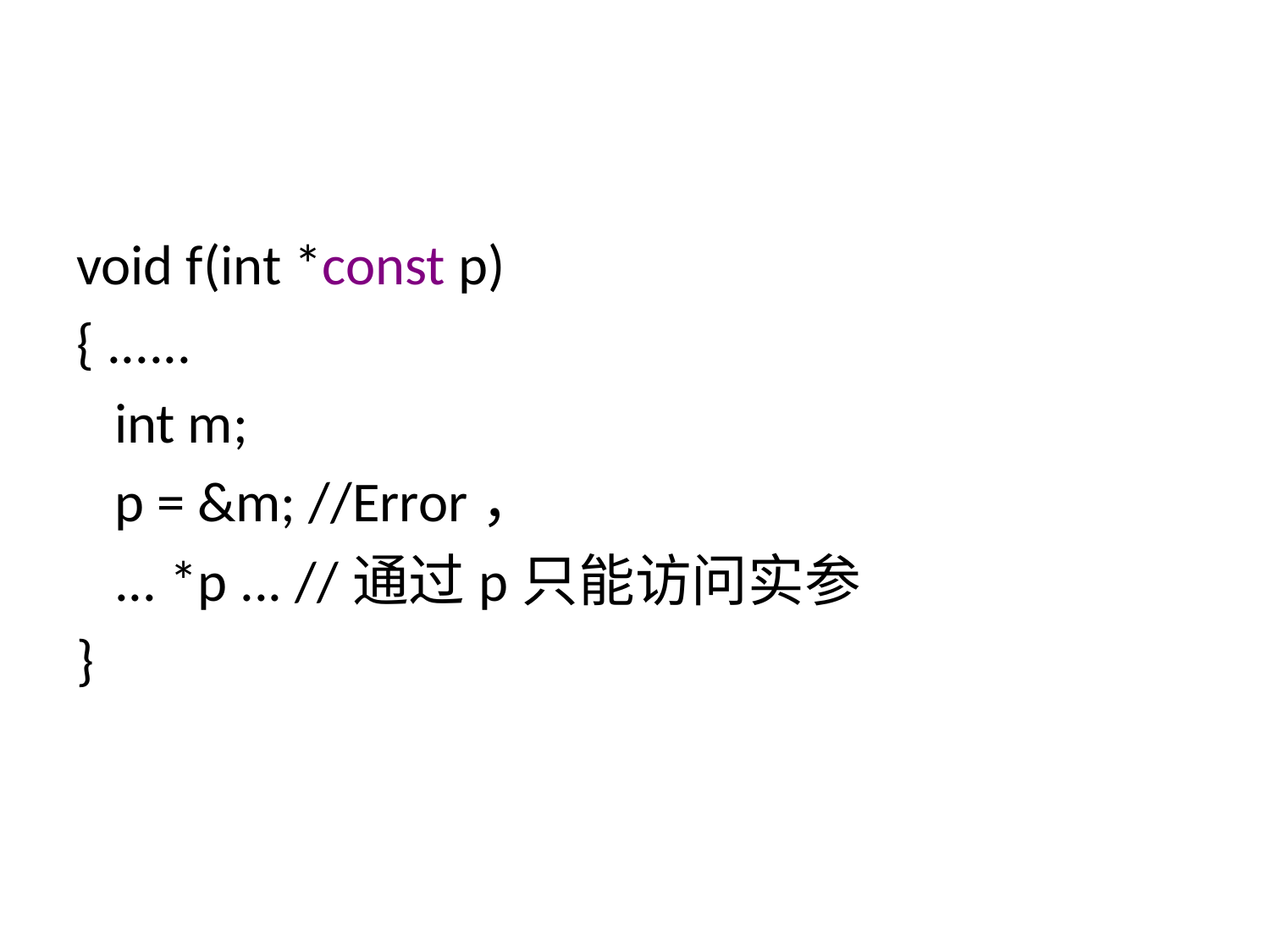

#
void f(int *const p)
{ ......
   int m;
   p = &m; //Error，
   ... *p ... //通过p只能访问实参
}